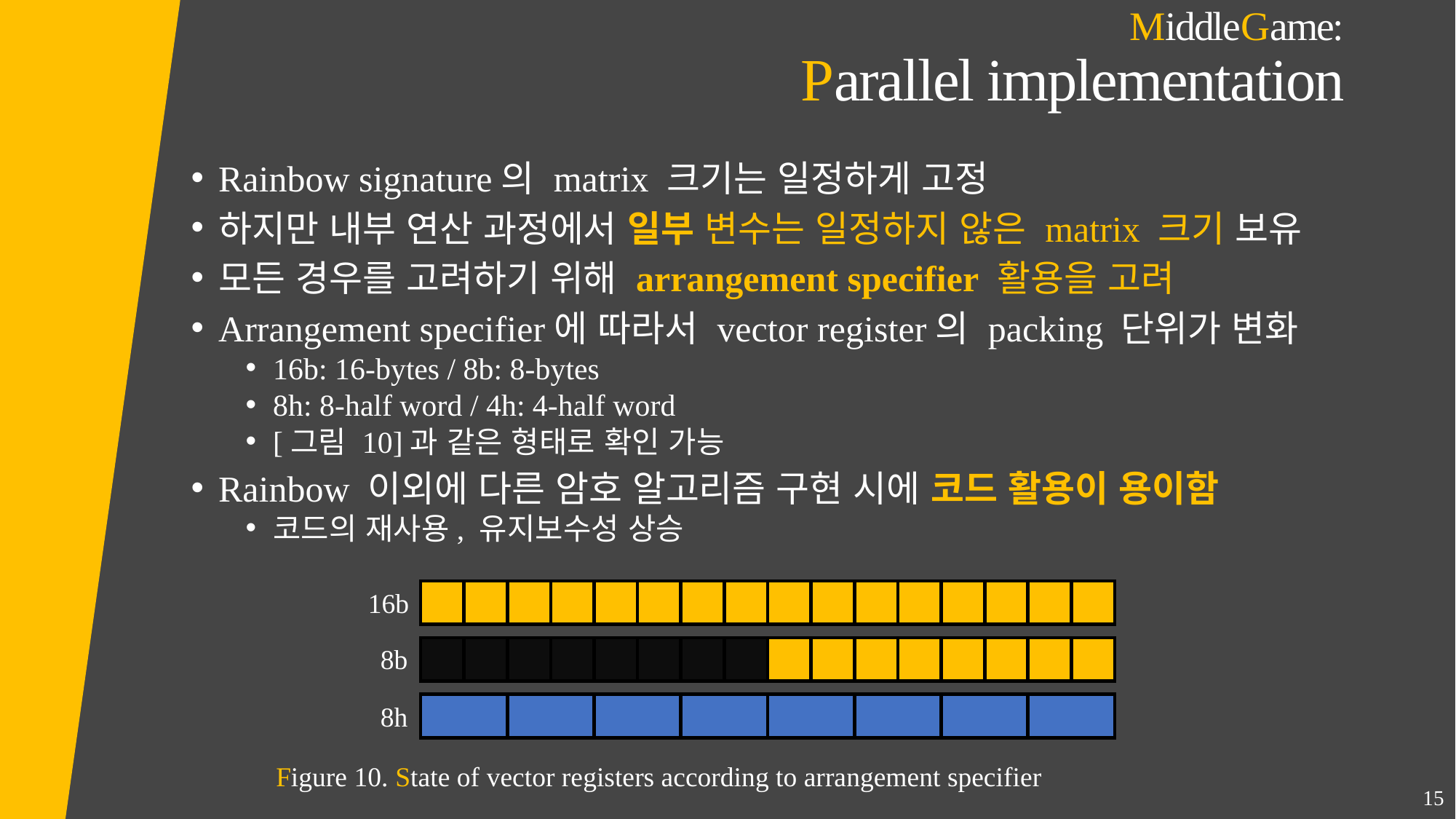

# MiddleGame: Parallel implementation
Rainbow signature의 matrix 크기는 일정하게 고정
하지만 내부 연산 과정에서 일부 변수는 일정하지 않은 matrix 크기 보유
모든 경우를 고려하기 위해 arrangement specifier 활용을 고려
Arrangement specifier에 따라서 vector register의 packing 단위가 변화
16b: 16-bytes / 8b: 8-bytes
8h: 8-half word / 4h: 4-half word
[그림 10]과 같은 형태로 확인 가능
Rainbow 이외에 다른 암호 알고리즘 구현 시에 코드 활용이 용이함
코드의 재사용, 유지보수성 상승
16b

8b

8h

Figure 10. State of vector registers according to arrangement specifier
15